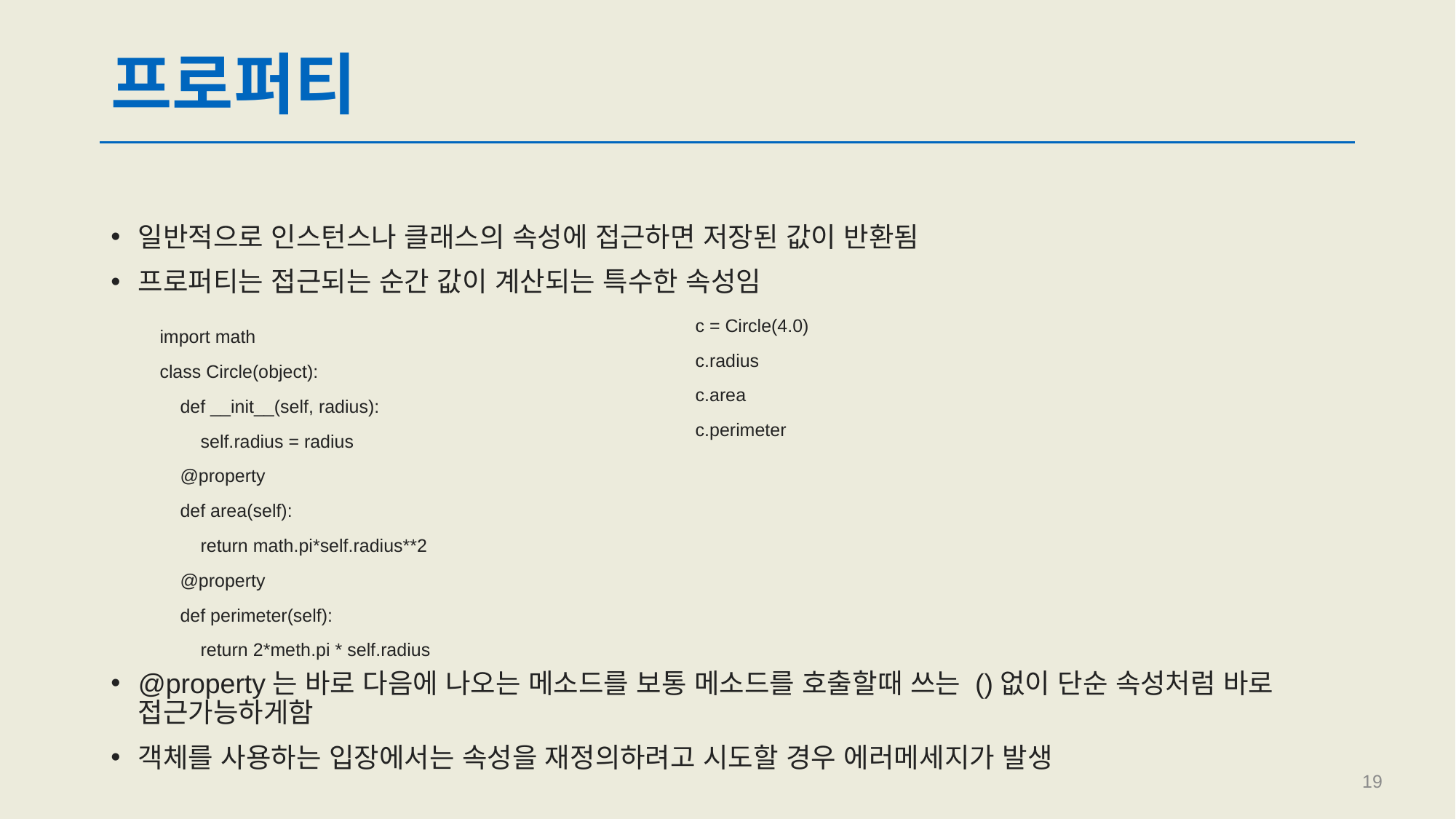

# 프로퍼티
일반적으로 인스턴스나 클래스의 속성에 접근하면 저장된 값이 반환됨
프로퍼티는 접근되는 순간 값이 계산되는 특수한 속성임

@property는 바로 다음에 나오는 메소드를 보통 메소드를 호출할때 쓰는 ()없이 단순 속성처럼 바로 접근가능하게함
객체를 사용하는 입장에서는 속성을 재정의하려고 시도할 경우 에러메세지가 발생
c = Circle(4.0)
c.radius
c.area
c.perimeter
import math
class Circle(object):
    def __init__(self, radius):
        self.radius = radius
    @property
    def area(self):
        return math.pi*self.radius**2
    @property
    def perimeter(self):
        return 2*meth.pi * self.radius
19